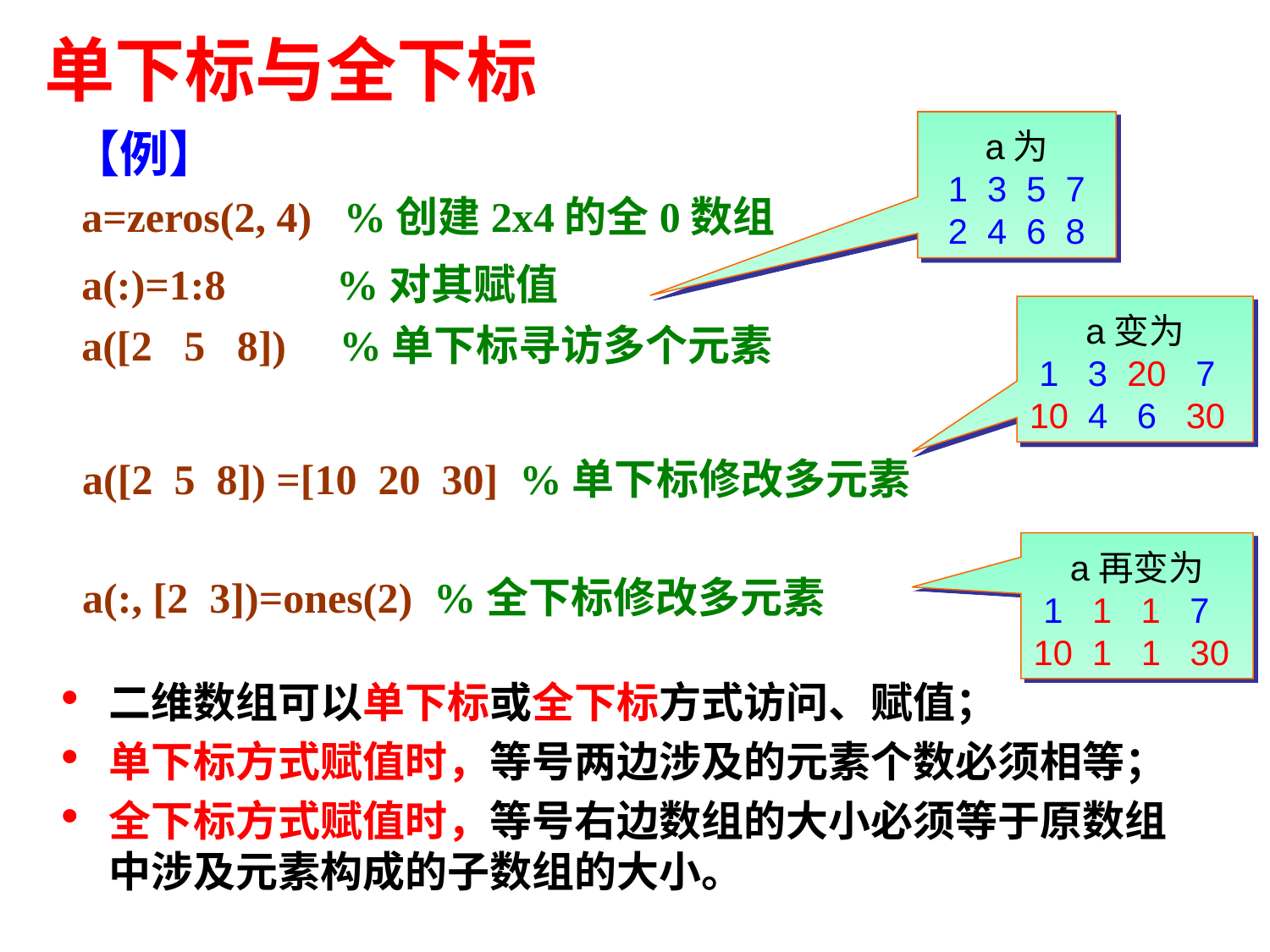

单下标与全下标
a为
1  3  5  7
2  4  6  8
【例】
 a=zeros(2, 4)   %创建2x4的全0数组
 a(:)=1:8         %对其赋值
 a([2   5   8])     %单下标寻访多个元素

a变为
 1   3  20   7
10  4   6   30
  a([2  5  8]) =[10  20  30]  %单下标修改多元素

  a(:, [2  3])=ones(2)  %全下标修改多元素

二维数组可以单下标或全下标方式访问、赋值；
单下标方式赋值时，等号两边涉及的元素个数必须相等；
全下标方式赋值时，等号右边数组的大小必须等于原数组中涉及元素构成的子数组的大小。

a再变为
 1   1   1   7
10  1   1   30
36